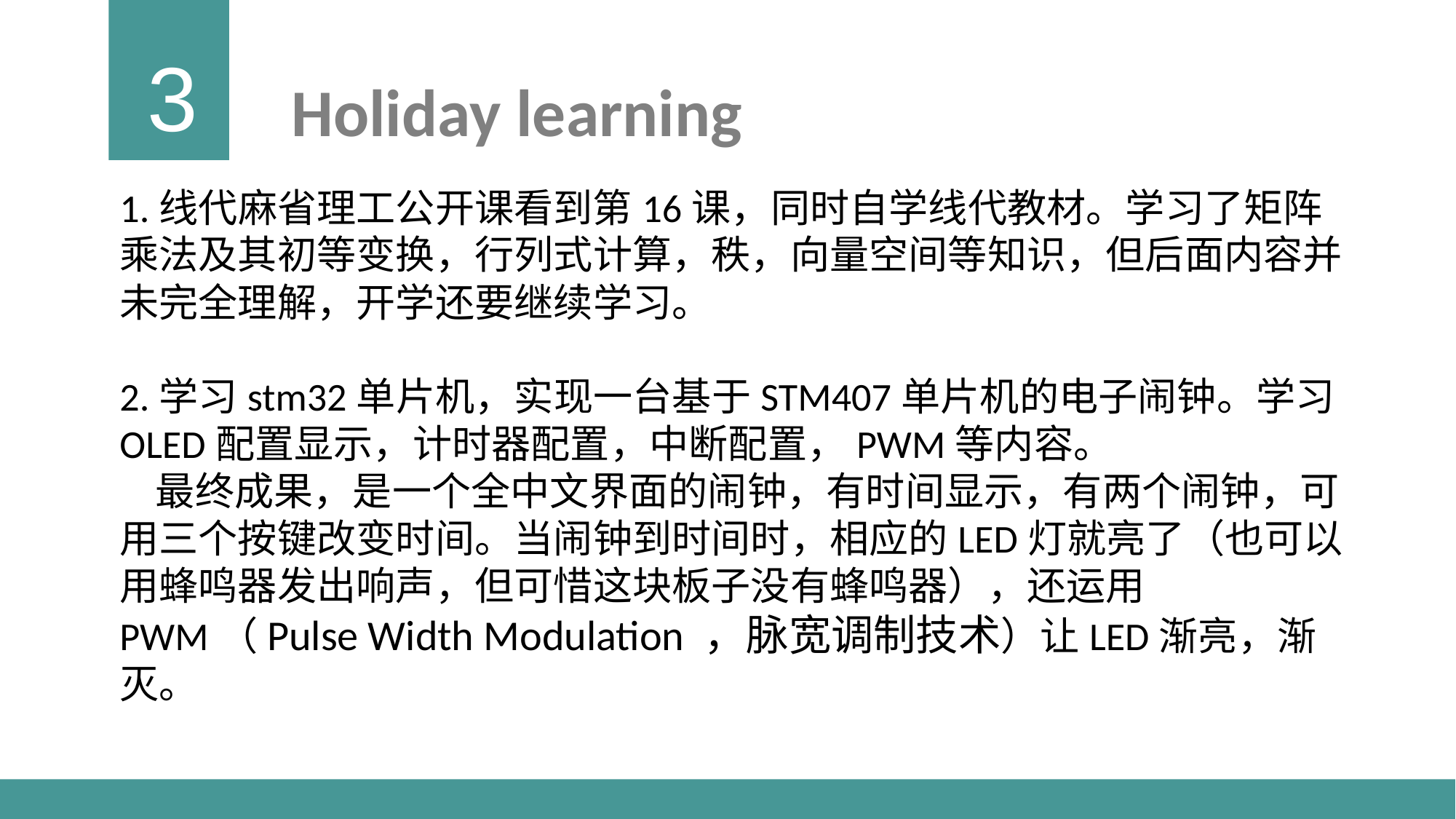

2
3
Holiday learning
1.线代麻省理工公开课看到第16课，同时自学线代教材。学习了矩阵乘法及其初等变换，行列式计算，秩，向量空间等知识，但后面内容并未完全理解，开学还要继续学习。

2.学习stm32单片机，实现一台基于STM407单片机的电子闹钟。学习OLED配置显示，计时器配置，中断配置，PWM等内容。
   最终成果，是一个全中文界面的闹钟，有时间显示，有两个闹钟，可用三个按键改变时间。当闹钟到时间时，相应的LED灯就亮了（也可以用蜂鸣器发出响声，但可惜这块板子没有蜂鸣器），还运用PWM（Pulse Width Modulation ，脉宽调制技术）让LED渐亮，渐灭。